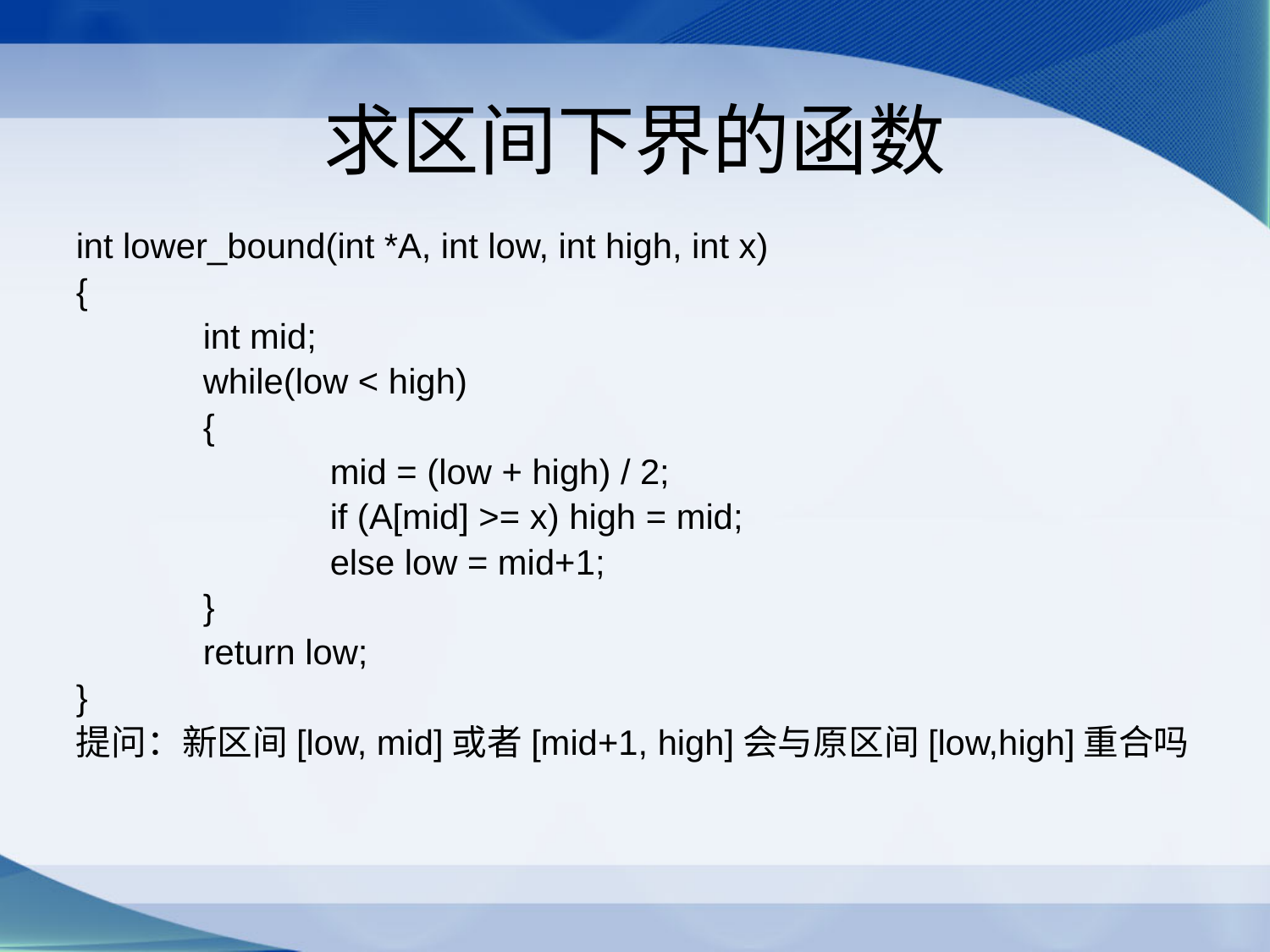

# 求区间下界的函数
int lower_bound(int *A, int low, int high, int x)
{
	int mid;
	while(low < high)
	{
		mid = (low + high) / 2;
		if (A[mid] >= x) high = mid;
		else low = mid+1;
	}
	return low;
}
提问：新区间[low, mid]或者[mid+1, high]会与原区间[low,high]重合吗